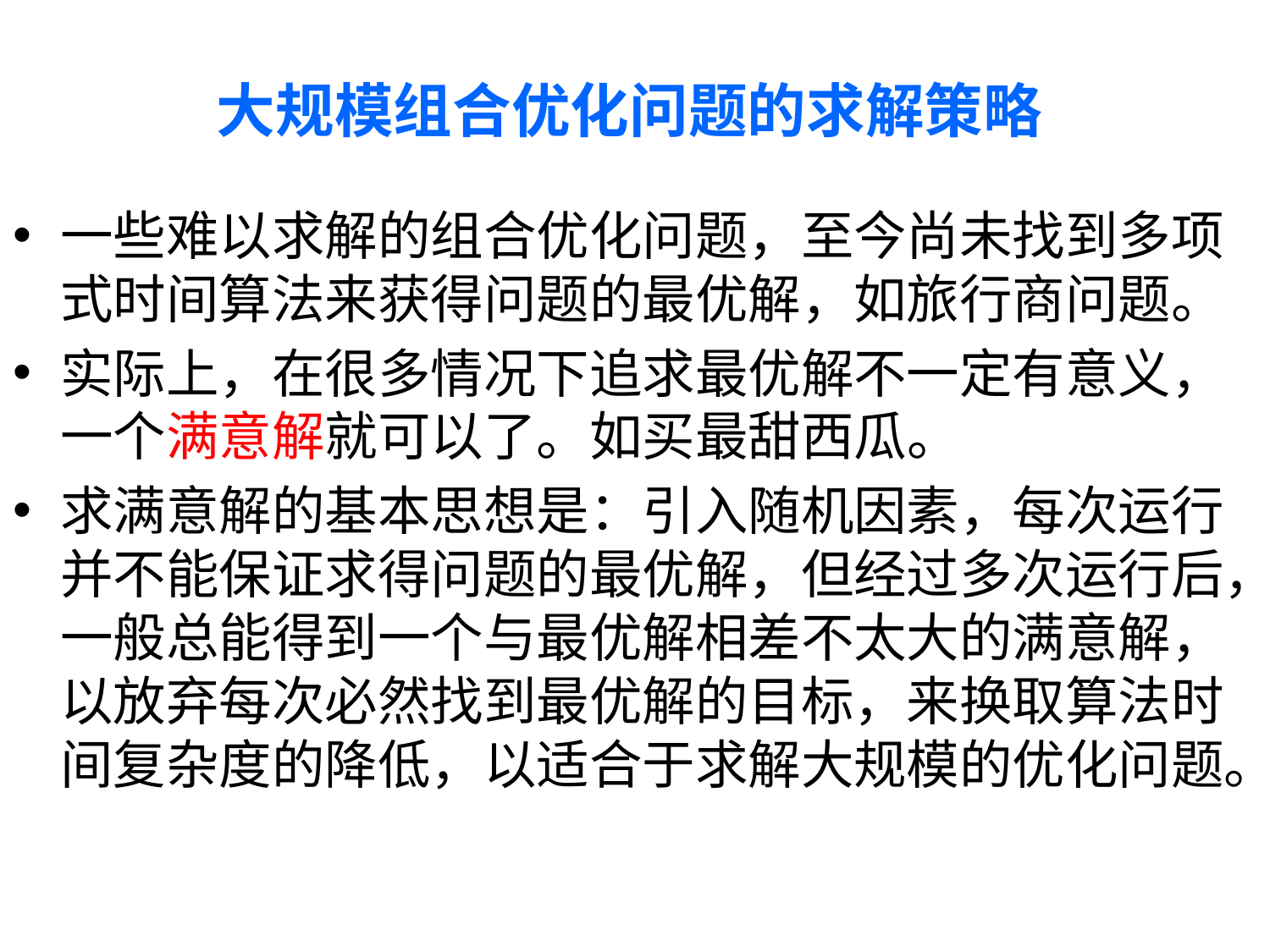

# 大规模组合优化问题的求解策略
一些难以求解的组合优化问题，至今尚未找到多项式时间算法来获得问题的最优解，如旅行商问题。
实际上，在很多情况下追求最优解不一定有意义，一个满意解就可以了。如买最甜西瓜。
求满意解的基本思想是：引入随机因素，每次运行并不能保证求得问题的最优解，但经过多次运行后，一般总能得到一个与最优解相差不太大的满意解，以放弃每次必然找到最优解的目标，来换取算法时间复杂度的降低，以适合于求解大规模的优化问题。